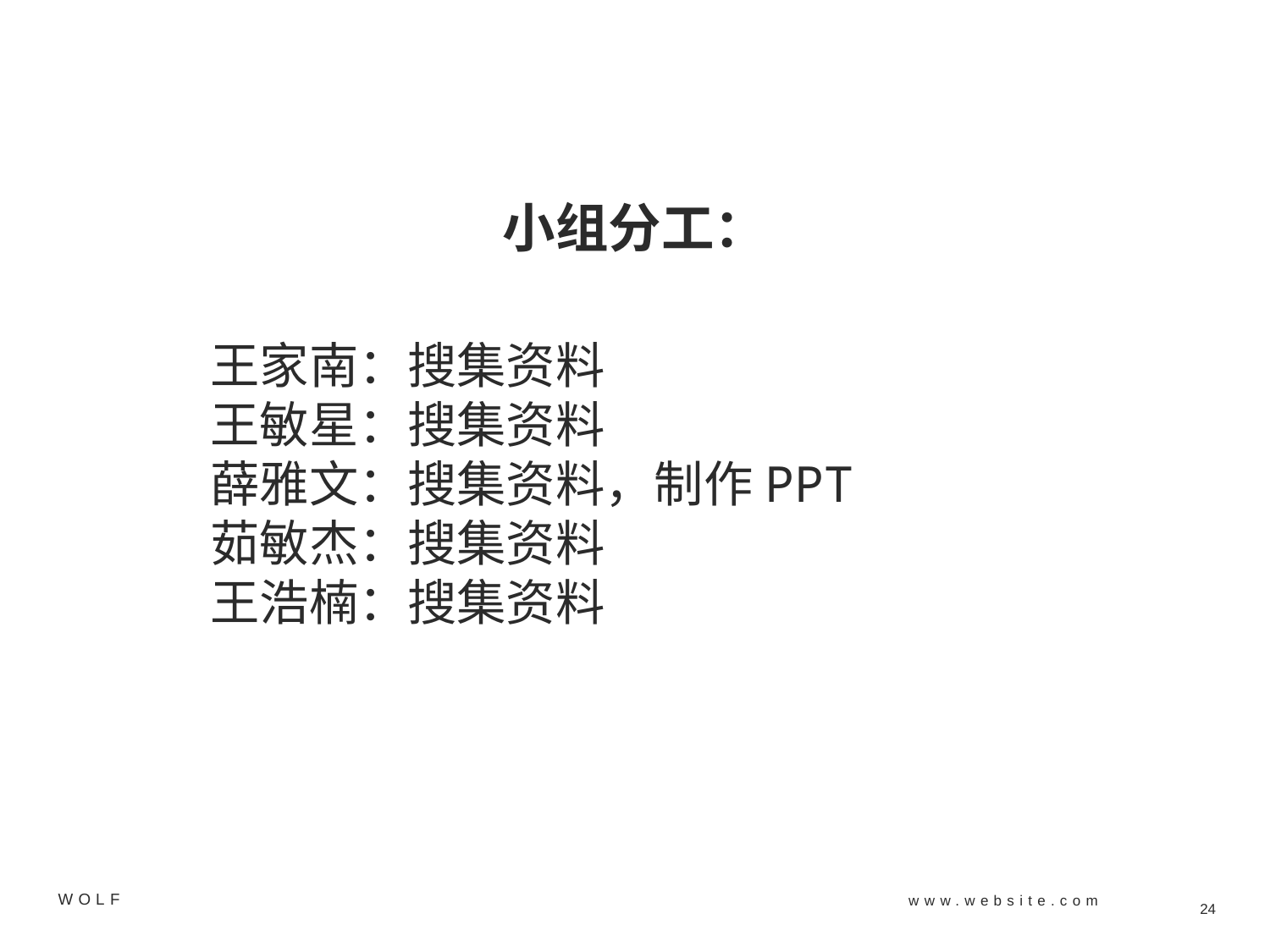

小组分工：

王家南：搜集资料
王敏星：搜集资料
薛雅文：搜集资料，制作PPT
茹敏杰：搜集资料
王浩楠：搜集资料